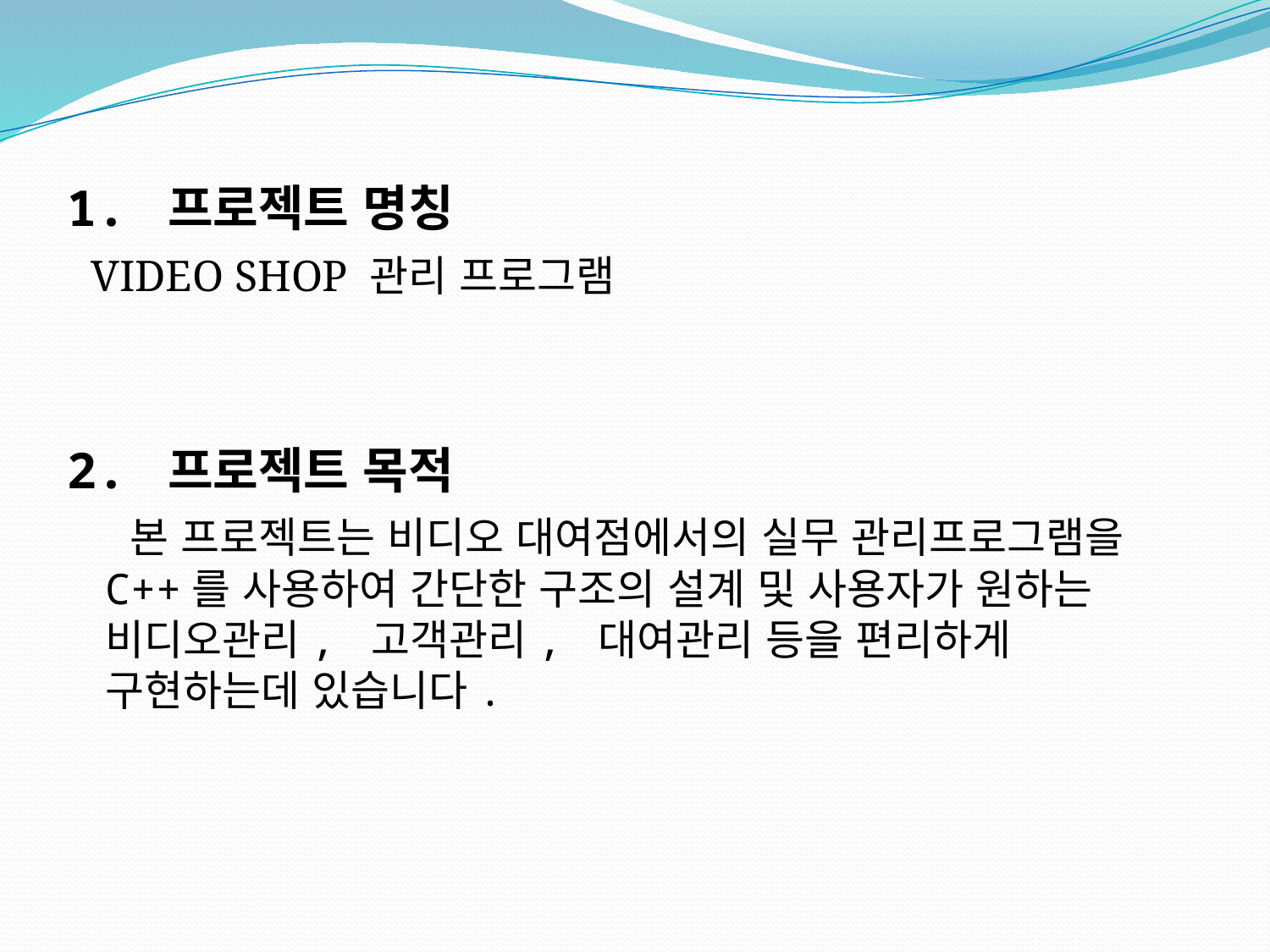

1. 프로젝트 명칭
  VIDEO SHOP 관리 프로그램

2. 프로젝트 목적
    본 프로젝트는 비디오 대여점에서의 실무 관리프로그램을 C++를 사용하여 간단한 구조의 설계 및 사용자가 원하는 비디오관리, 고객관리, 대여관리 등을 편리하게 구현하는데 있습니다.